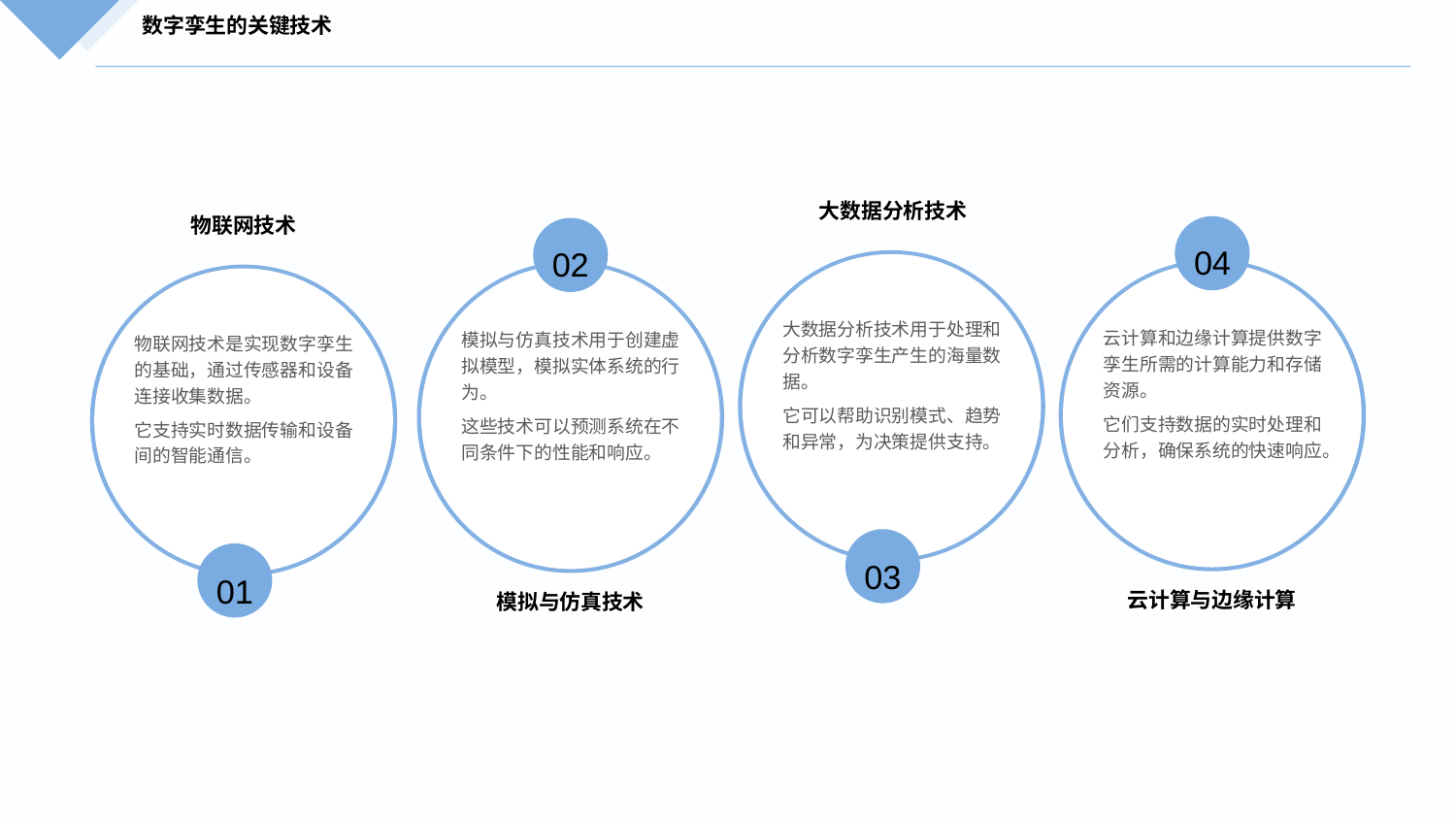

数字孪生的关键技术

大数据分析技术
物联网技术
04
02

大数据分析技术用于处理和分析数字孪生产生的海量数据。
它可以帮助识别模式、趋势和异常，为决策提供支持。

云计算和边缘计算提供数字孪生所需的计算能力和存储资源。
它们支持数据的实时处理和分析，确保系统的快速响应。

模拟与仿真技术用于创建虚拟模型，模拟实体系统的行为。
这些技术可以预测系统在不同条件下的性能和响应。

物联网技术是实现数字孪生的基础，通过传感器和设备连接收集数据。
它支持实时数据传输和设备间的智能通信。

03

01

云计算与边缘计算
模拟与仿真技术